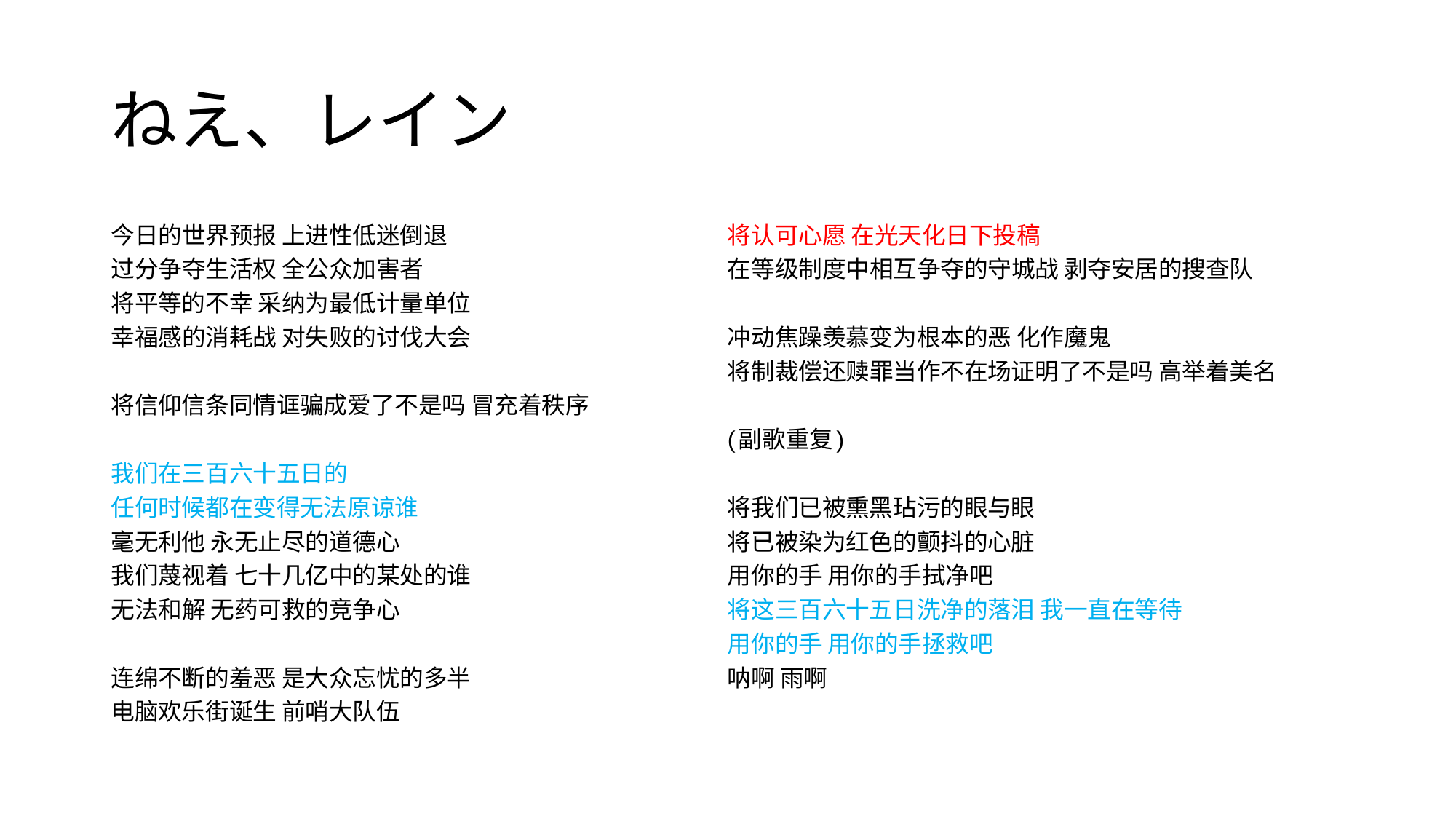

# ねえ、レイン
今日的世界预报 上进性低迷倒退
过分争夺生活权 全公众加害者
将平等的不幸 采纳为最低计量单位
幸福感的消耗战 对失败的讨伐大会

将信仰信条同情诓骗成爱了不是吗 冒充着秩序

我们在三百六十五日的
任何时候都在变得无法原谅谁
毫无利他 永无止尽的道德心
我们蔑视着 七十几亿中的某处的谁
无法和解 无药可救的竞争心

连绵不断的羞恶 是大众忘忧的多半
电脑欢乐街诞生 前哨大队伍
将认可心愿 在光天化日下投稿
在等级制度中相互争夺的守城战 剥夺安居的搜查队

冲动焦躁羡慕变为根本的恶 化作魔鬼
将制裁偿还赎罪当作不在场证明了不是吗 高举着美名

(副歌重复)

将我们已被熏黑玷污的眼与眼
将已被染为红色的颤抖的心脏
用你的手 用你的手拭净吧
将这三百六十五日洗净的落泪 我一直在等待
用你的手 用你的手拯救吧
呐啊 雨啊